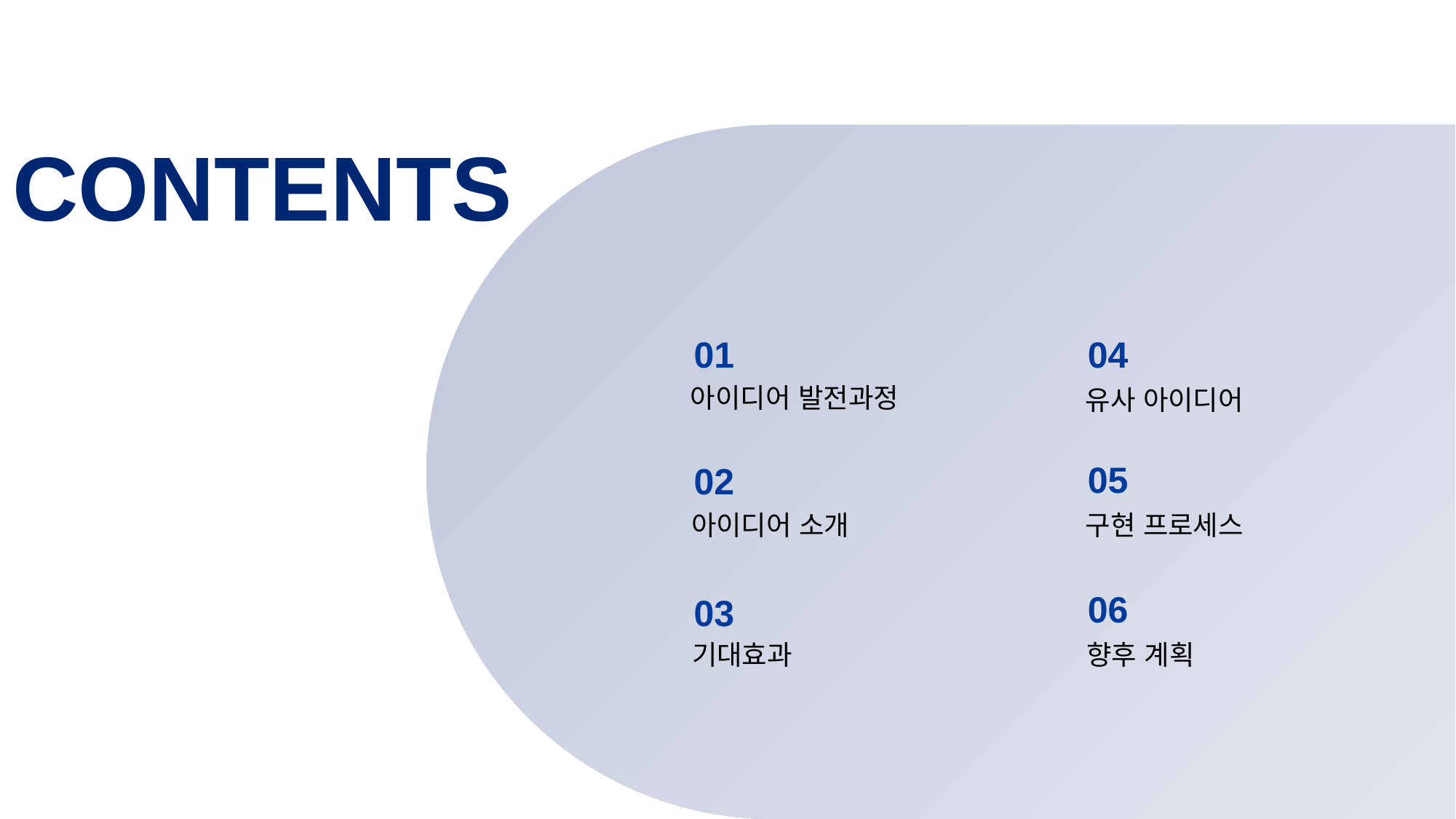

CONTENTS
01
04
아이디어 발전과정
유사 아이디어
05
02
아이디어 소개
구현 프로세스
06
03
기대효과
향후 계획